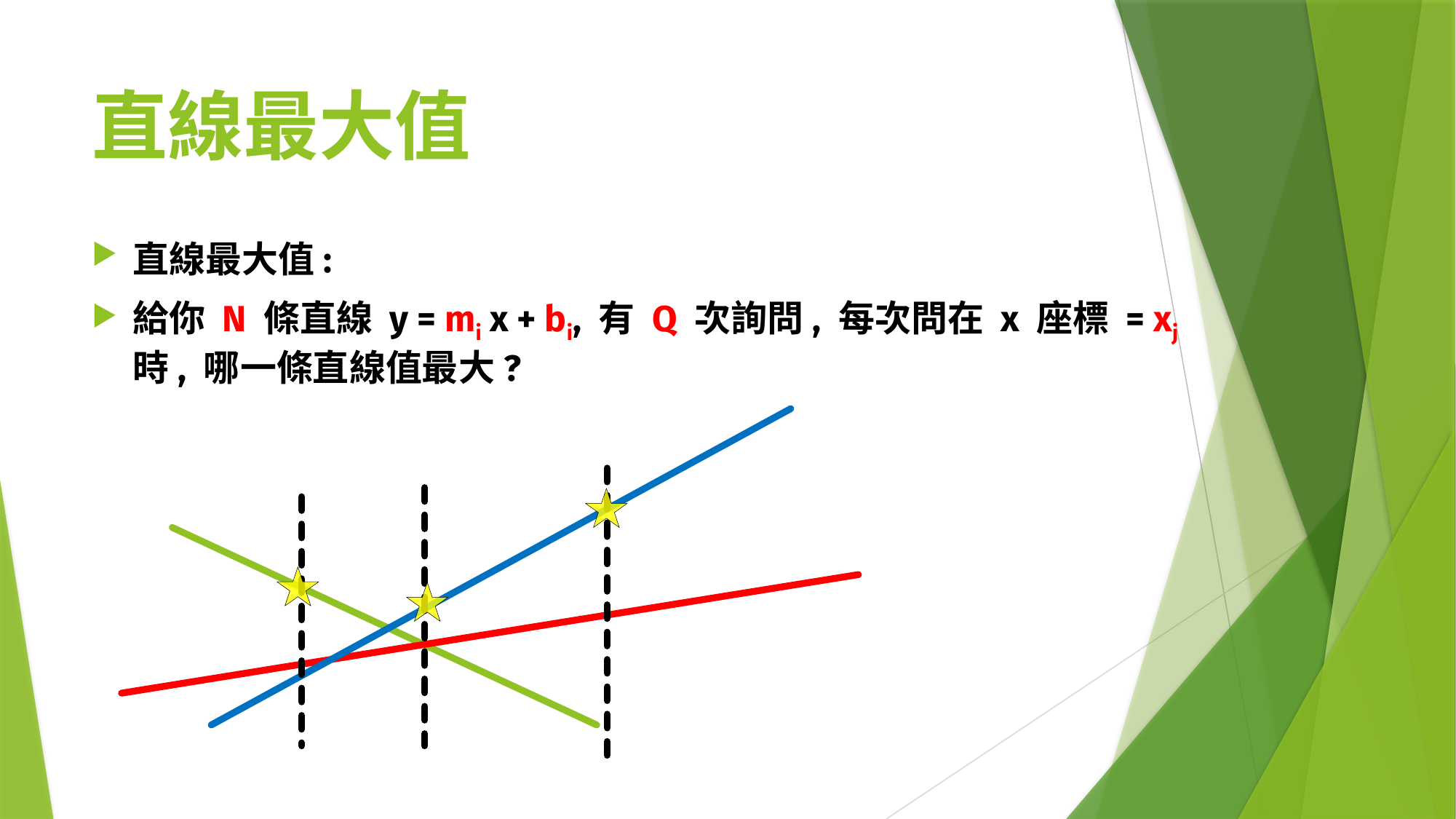

# 直線最大值
直線最大值:
給你 N 條直線 y = mi x + bi, 有 Q 次詢問, 每次問在 x 座標 = xj 時, 哪一條直線值最大?